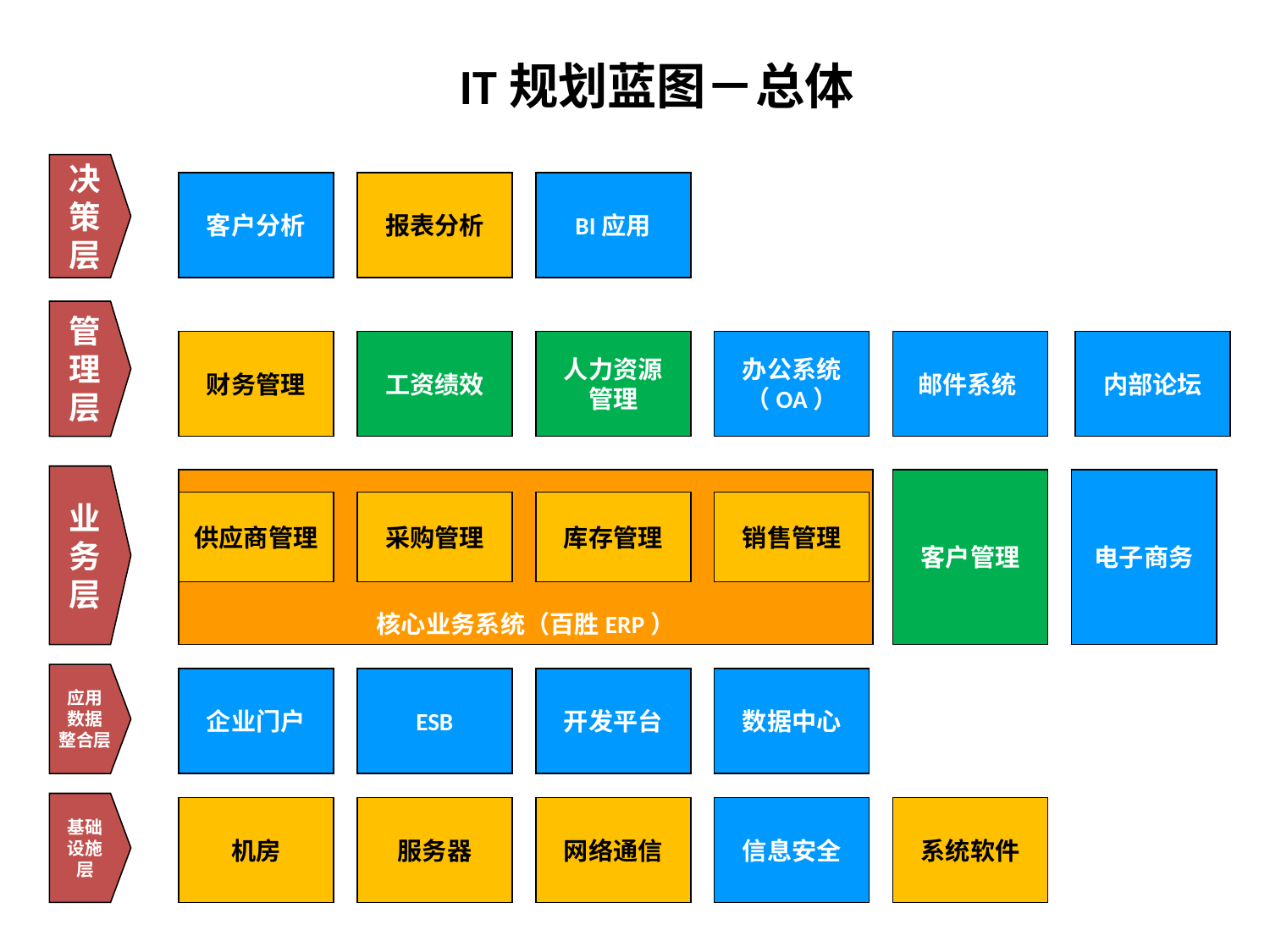

# IT规划蓝图－总体
决
策
层
客户分析
报表分析
BI应用
管
理
层
财务管理
工资绩效
人力资源
管理
办公系统
（OA）
邮件系统
内部论坛
业
务
层
核心业务系统（百胜ERP）
客户管理
电子商务
供应商管理
采购管理
库存管理
销售管理
应用
数据
整合层
企业门户
ESB
开发平台
数据中心
基础
设施
层
机房
服务器
网络通信
信息安全
系统软件